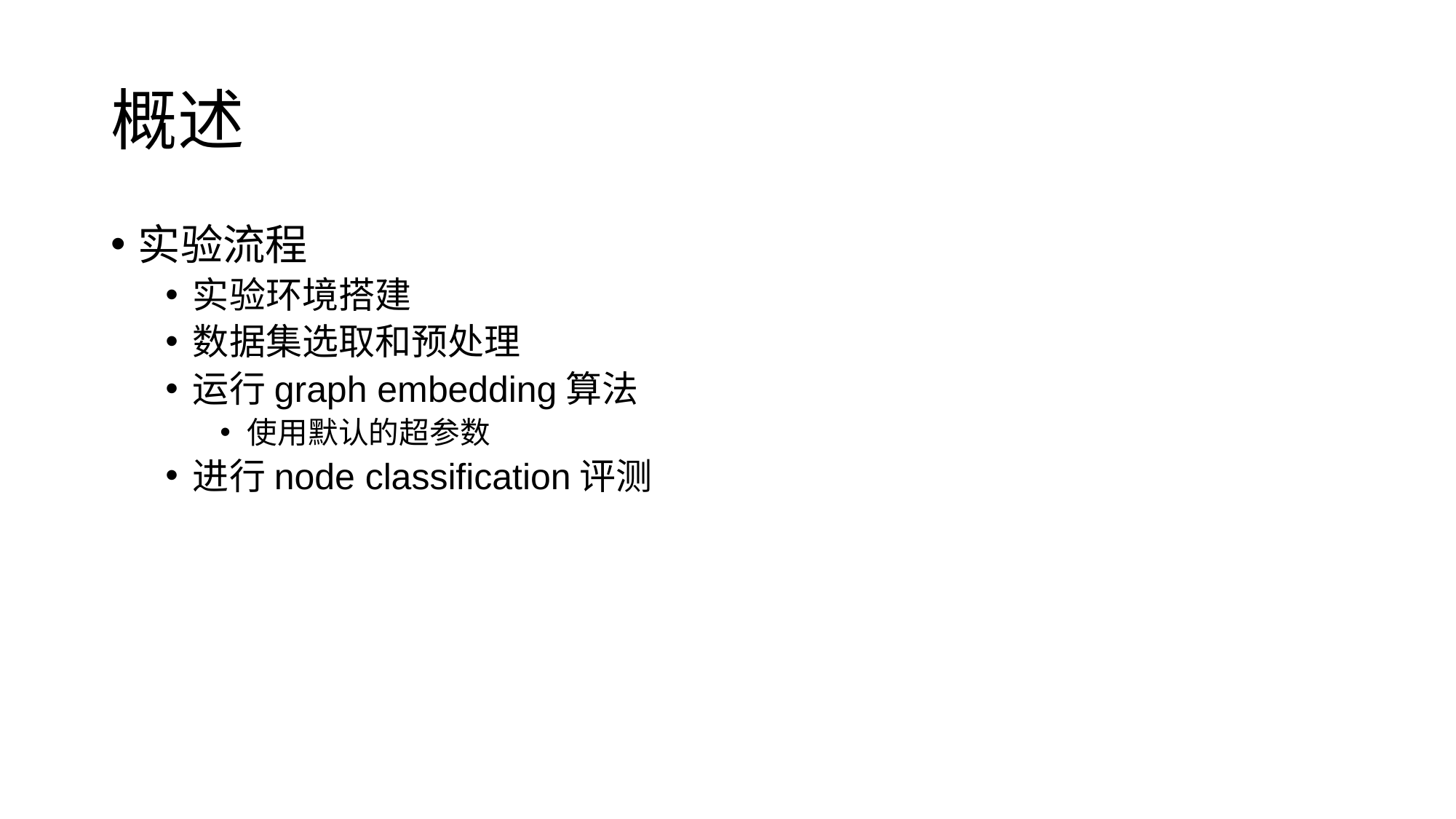

# 概述
实验流程
实验环境搭建
数据集选取和预处理
运行graph embedding算法
使用默认的超参数
进行node classification评测